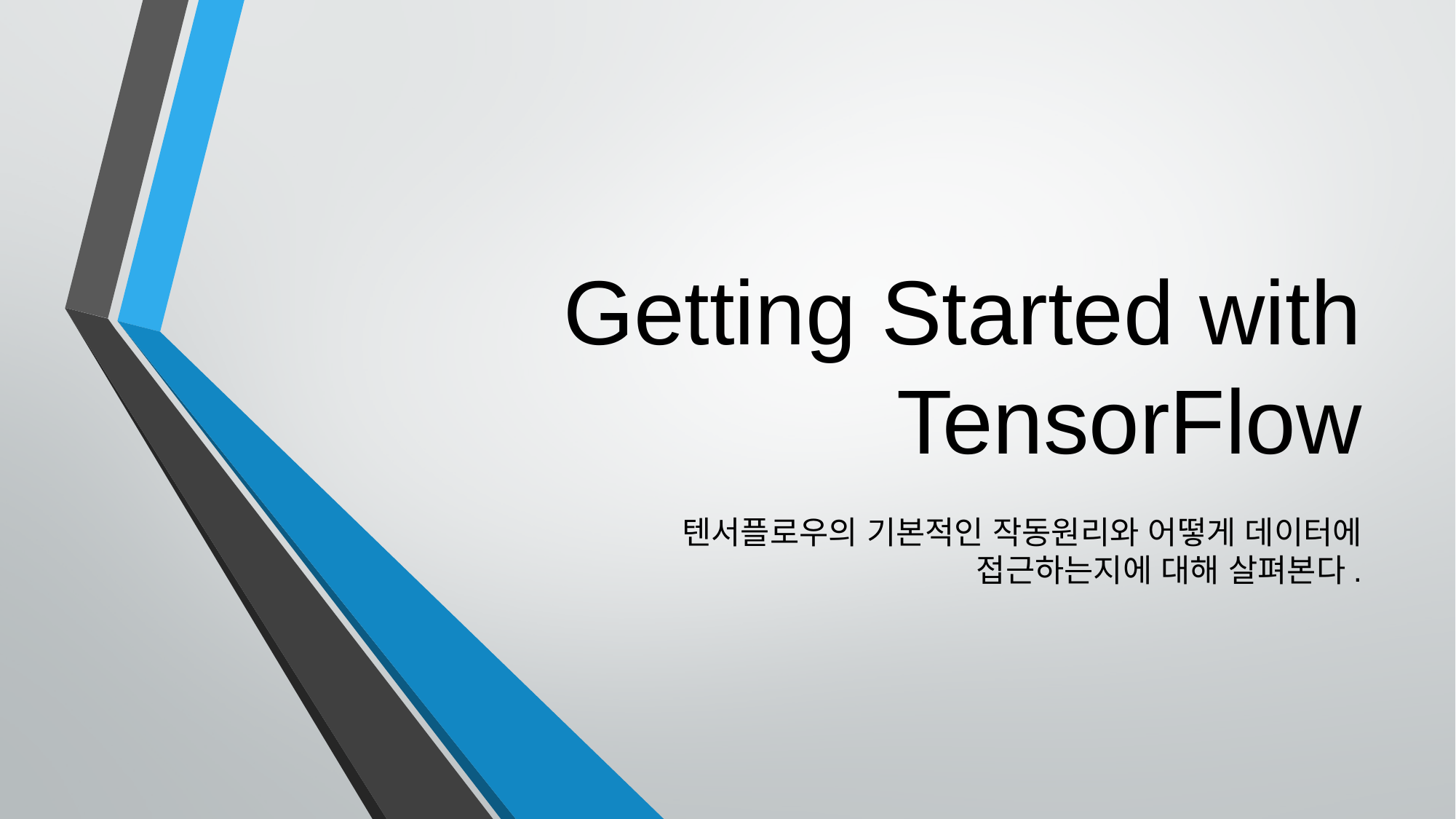

# Getting Started with TensorFlow
텐서플로우의 기본적인 작동원리와 어떻게 데이터에 접근하는지에 대해 살펴본다.